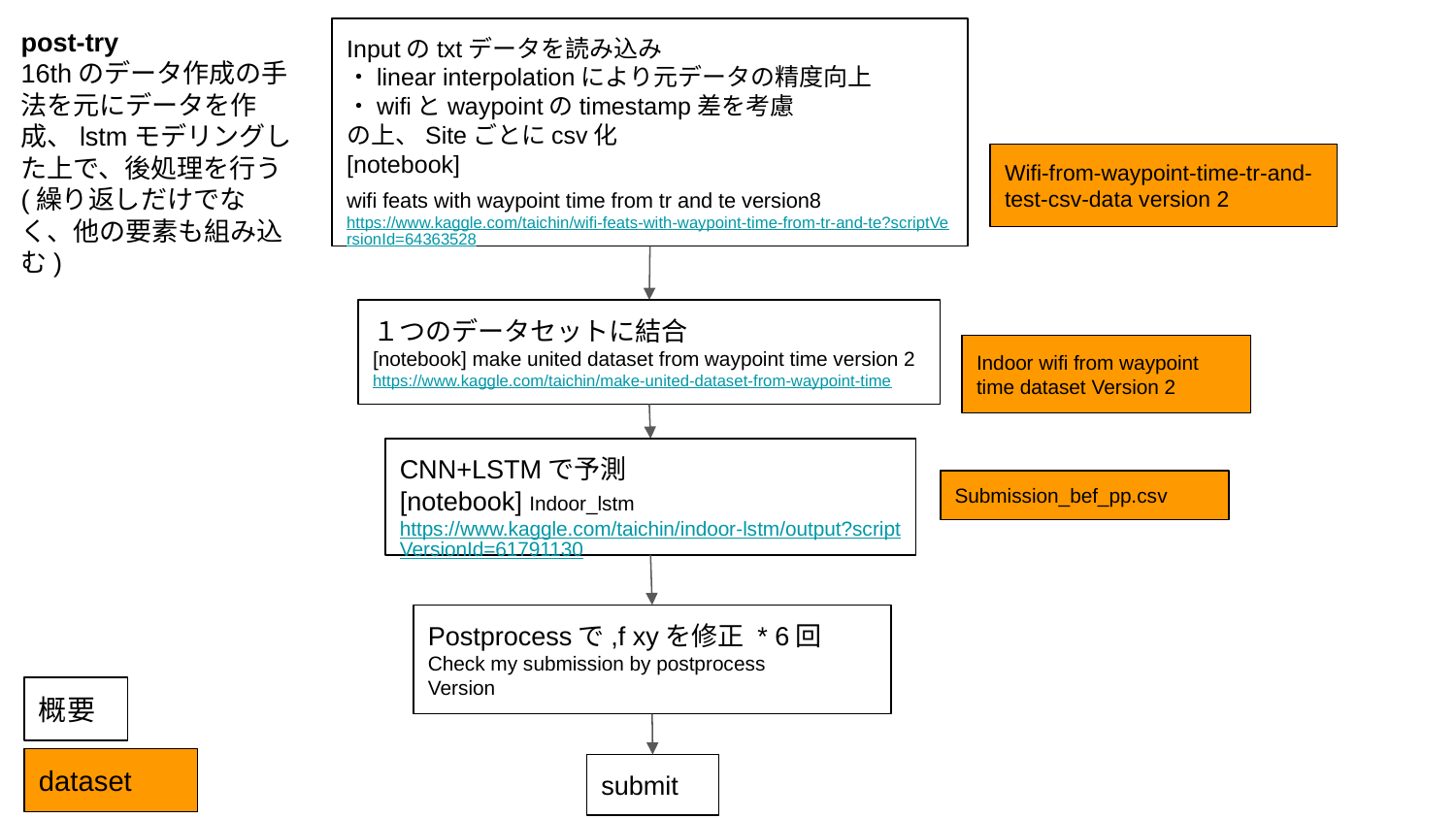

post-try
16thのデータ作成の手法を元にデータを作成、lstmモデリングした上で、後処理を行う(繰り返しだけでなく、他の要素も組み込む)
Inputのtxtデータを読み込み
・linear interpolationにより元データの精度向上
・wifiとwaypointのtimestamp差を考慮
の上、Siteごとにcsv化
[notebook]
wifi feats with waypoint time from tr and te version8
https://www.kaggle.com/taichin/wifi-feats-with-waypoint-time-from-tr-and-te?scriptVersionId=64363528
Wifi-from-waypoint-time-tr-and-test-csv-data version 2
１つのデータセットに結合
[notebook] make united dataset from waypoint time version 2
https://www.kaggle.com/taichin/make-united-dataset-from-waypoint-time
Indoor wifi from waypoint time dataset Version 2
CNN+LSTMで予測
[notebook] Indoor_lstm
https://www.kaggle.com/taichin/indoor-lstm/output?scriptVersionId=61791130
Submission_bef_pp.csv
Postprocessで,f xyを修正 * 6回
Check my submission by postprocess
Version
概要
dataset
submit